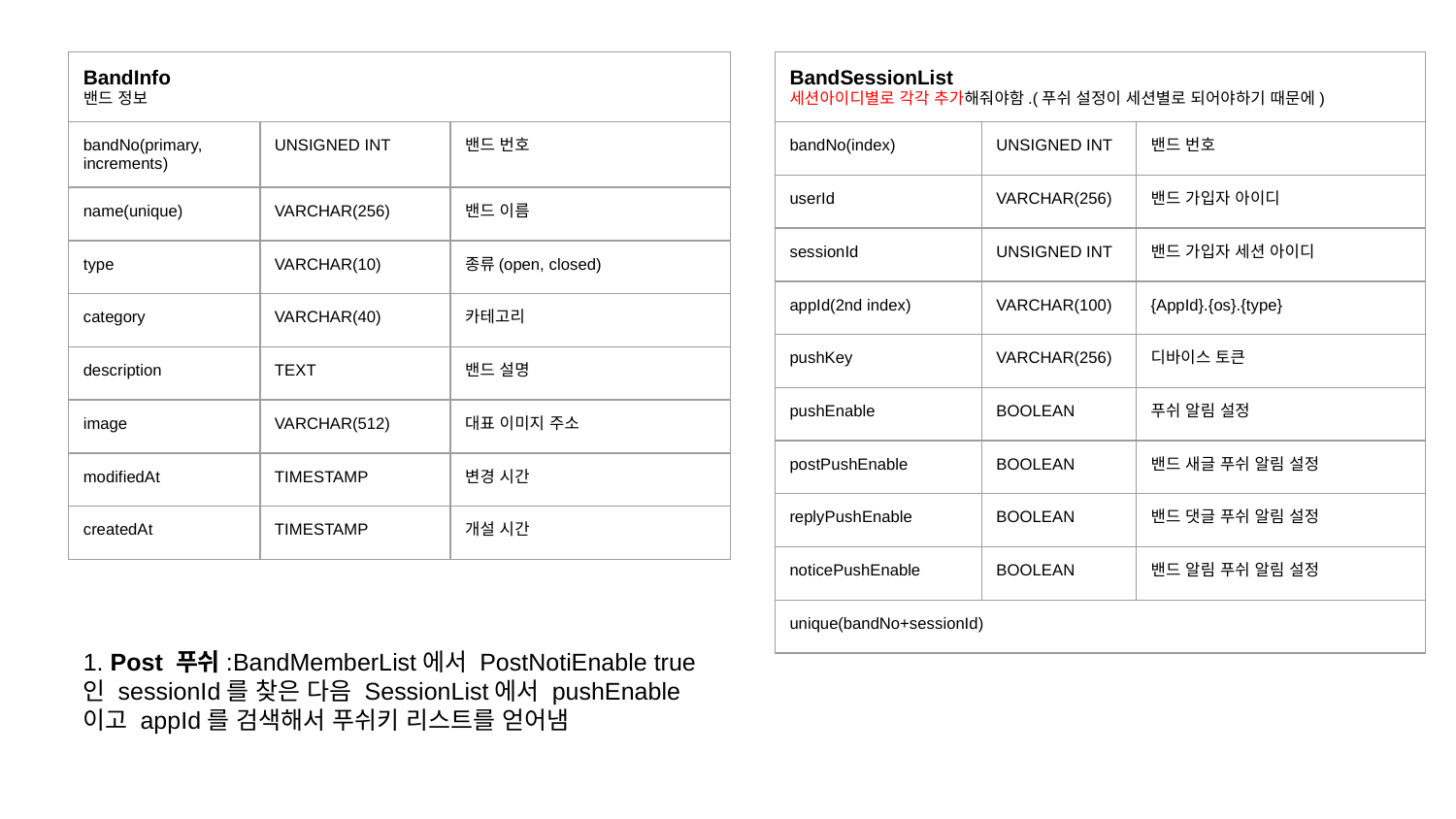

| BandInfo 밴드 정보 |  |  |
| --- | --- | --- |
| bandNo(primary, increments) | UNSIGNED INT | 밴드 번호 |
| name(unique) | VARCHAR(256) | 밴드 이름 |
| type | VARCHAR(10) | 종류(open, closed) |
| category | VARCHAR(40) | 카테고리 |
| description | TEXT | 밴드 설명 |
| image | VARCHAR(512) | 대표 이미지 주소 |
| modifiedAt | TIMESTAMP | 변경 시간 |
| createdAt | TIMESTAMP | 개설 시간 |
| BandSessionList 세션아이디별로 각각 추가해줘야함.(푸쉬 설정이 세션별로 되어야하기 때문에) |  |  |
| --- | --- | --- |
| bandNo(index) | UNSIGNED INT | 밴드 번호 |
| userId | VARCHAR(256) | 밴드 가입자 아이디 |
| sessionId | UNSIGNED INT | 밴드 가입자 세션 아이디 |
| appId(2nd index) | VARCHAR(100) | {AppId}.{os}.{type} |
| pushKey | VARCHAR(256) | 디바이스 토큰 |
| pushEnable | BOOLEAN | 푸쉬 알림 설정 |
| postPushEnable | BOOLEAN | 밴드 새글 푸쉬 알림 설정 |
| replyPushEnable | BOOLEAN | 밴드 댓글 푸쉬 알림 설정 |
| noticePushEnable | BOOLEAN | 밴드 알림 푸쉬 알림 설정 |
| unique(bandNo+sessionId) |  |  |
1. Post 푸쉬:BandMemberList에서 PostNotiEnable true인 sessionId를 찾은 다음 SessionList에서 pushEnable이고 appId를 검색해서 푸쉬키 리스트를 얻어냄